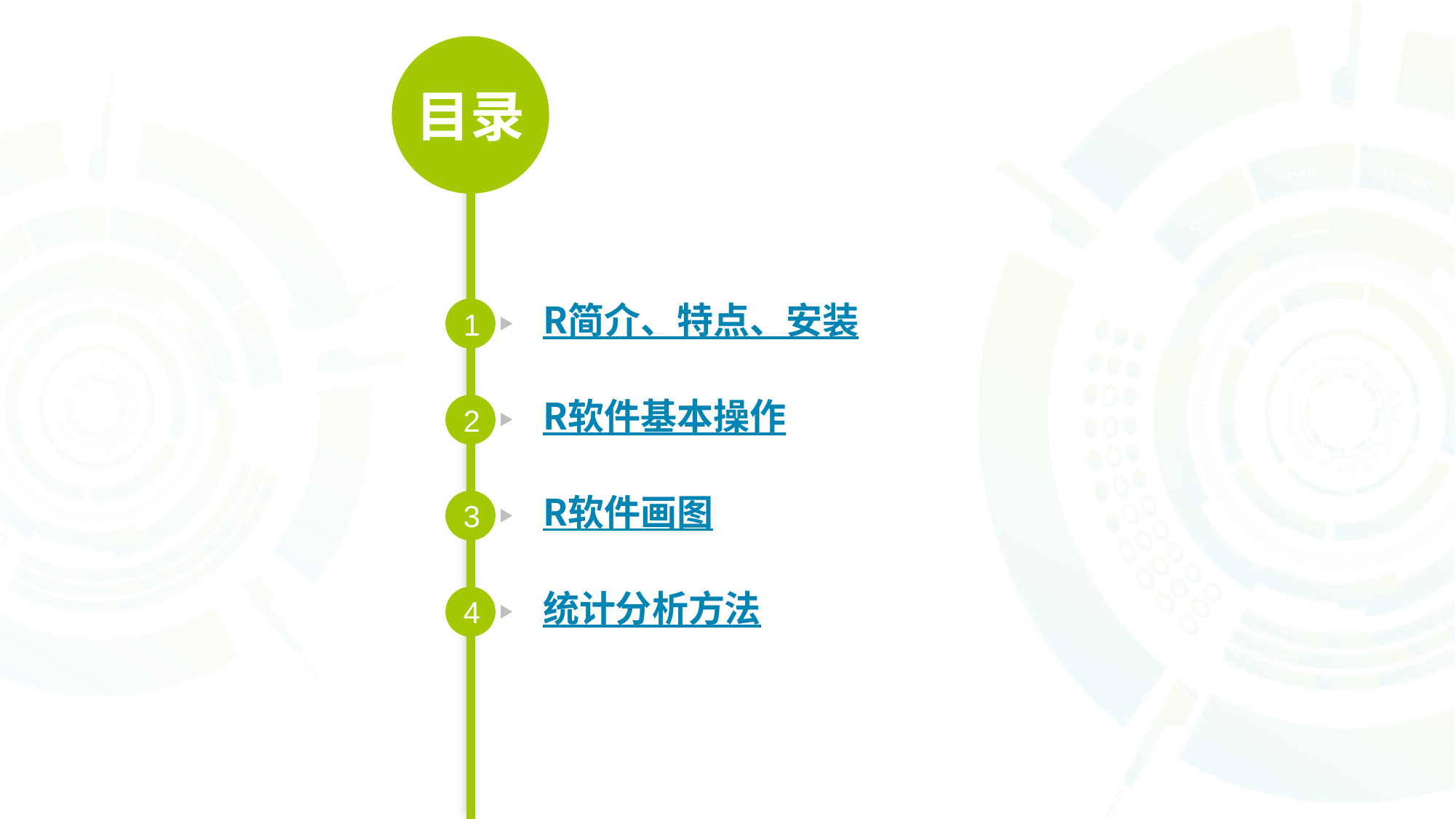

目录

R简介、特点、安装
1

R软件基本操作
2

R软件画图
3

统计分析方法
4